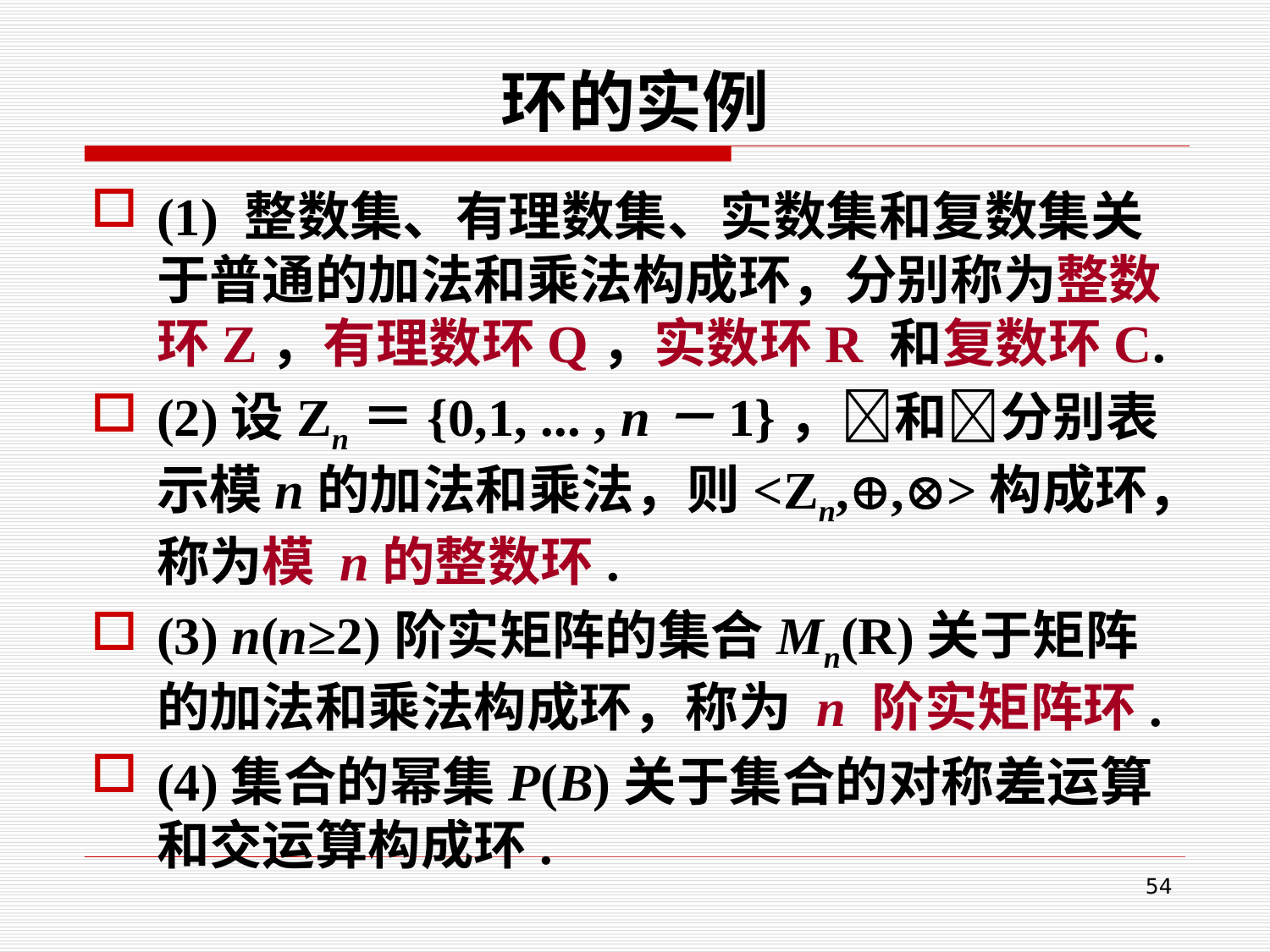

# 环的实例
(1) 整数集、有理数集、实数集和复数集关于普通的加法和乘法构成环，分别称为整数环Z，有理数环Q，实数环R 和复数环C.
(2)设Zn＝{0,1, ... , n－1}，⊕和⊗分别表示模n的加法和乘法，则<Zn,⊕,⊗>构成环，称为模 n的整数环.
(3) n(n≥2)阶实矩阵的集合Mn(R)关于矩阵的加法和乘法构成环，称为 n 阶实矩阵环.
(4)集合的幂集P(B)关于集合的对称差运算和交运算构成环.
54